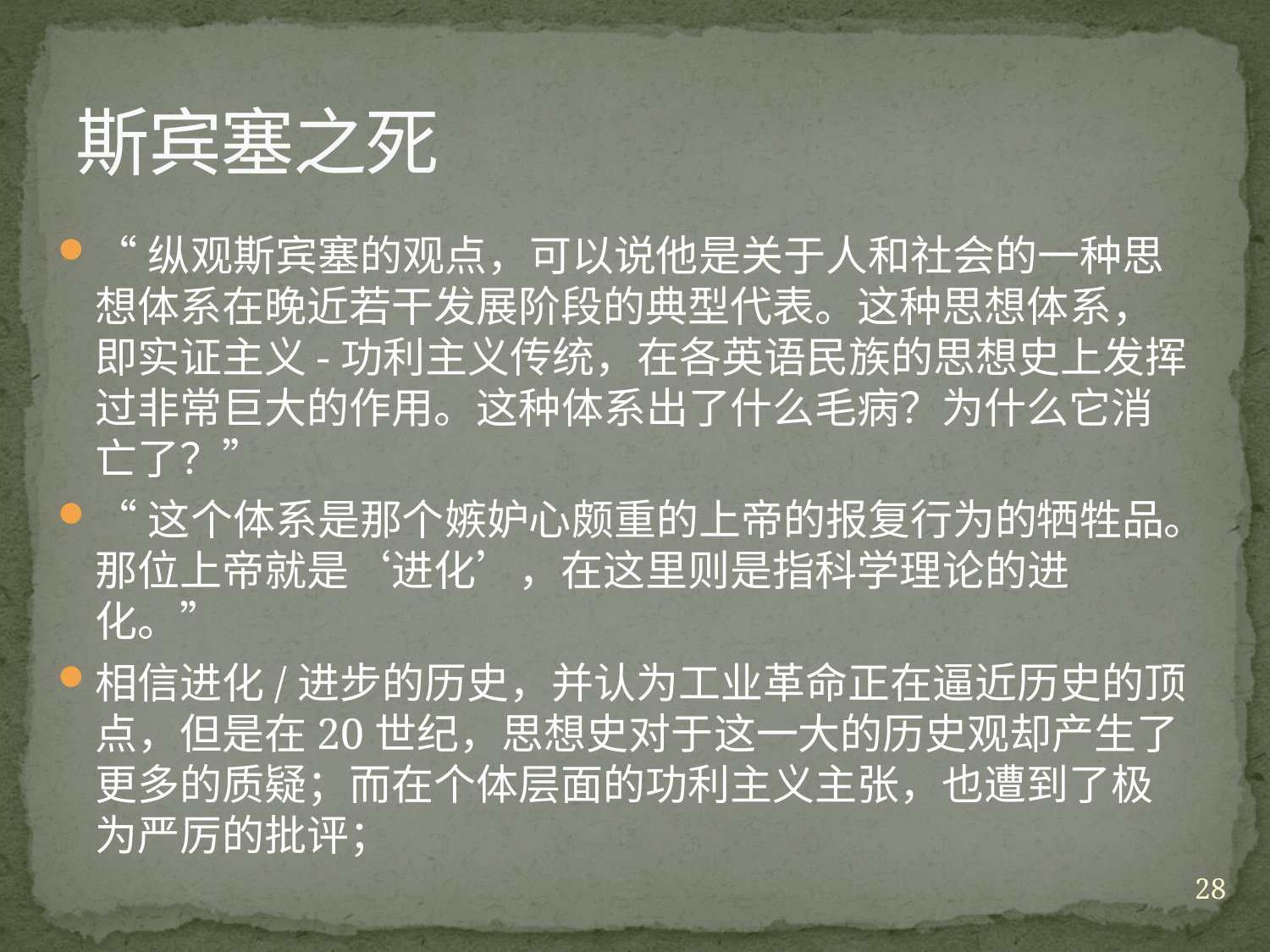

# 斯宾塞之死
“纵观斯宾塞的观点，可以说他是关于人和社会的一种思想体系在晚近若干发展阶段的典型代表。这种思想体系，即实证主义-功利主义传统，在各英语民族的思想史上发挥过非常巨大的作用。这种体系出了什么毛病？为什么它消亡了？”
“这个体系是那个嫉妒心颇重的上帝的报复行为的牺牲品。那位上帝就是‘进化’，在这里则是指科学理论的进化。”
相信进化/进步的历史，并认为工业革命正在逼近历史的顶点，但是在20世纪，思想史对于这一大的历史观却产生了更多的质疑；而在个体层面的功利主义主张，也遭到了极为严厉的批评；

28